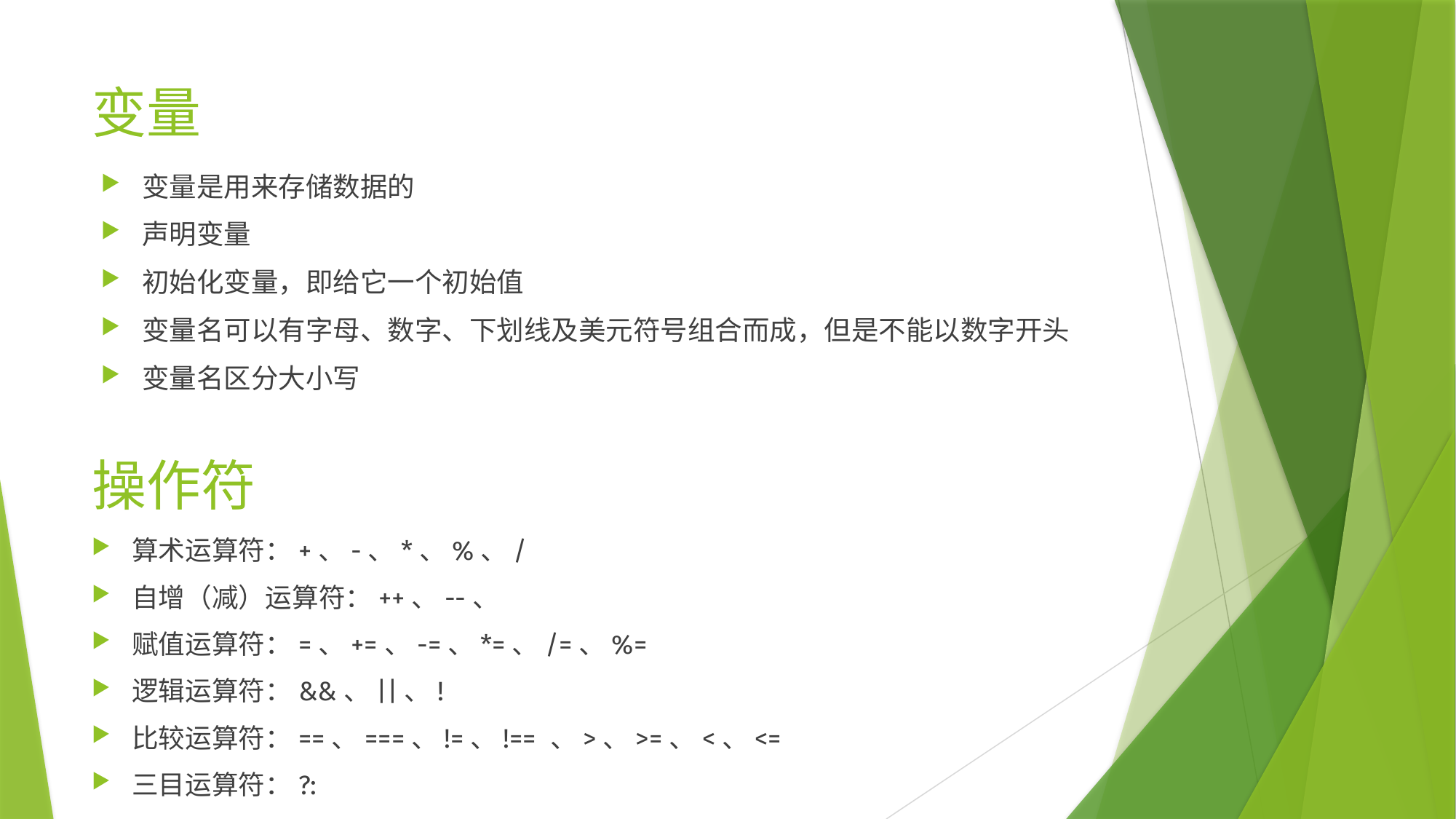

# 变量
变量是用来存储数据的
声明变量
初始化变量，即给它一个初始值
变量名可以有字母、数字、下划线及美元符号组合而成，但是不能以数字开头
变量名区分大小写
操作符
算术运算符：+、-、*、%、/
自增（减）运算符：++、--、
赋值运算符：=、+=、-=、*=、/=、%=
逻辑运算符：&&、||、!
比较运算符：==、===、!=、!== 、>、>=、<、<=
三目运算符：?: